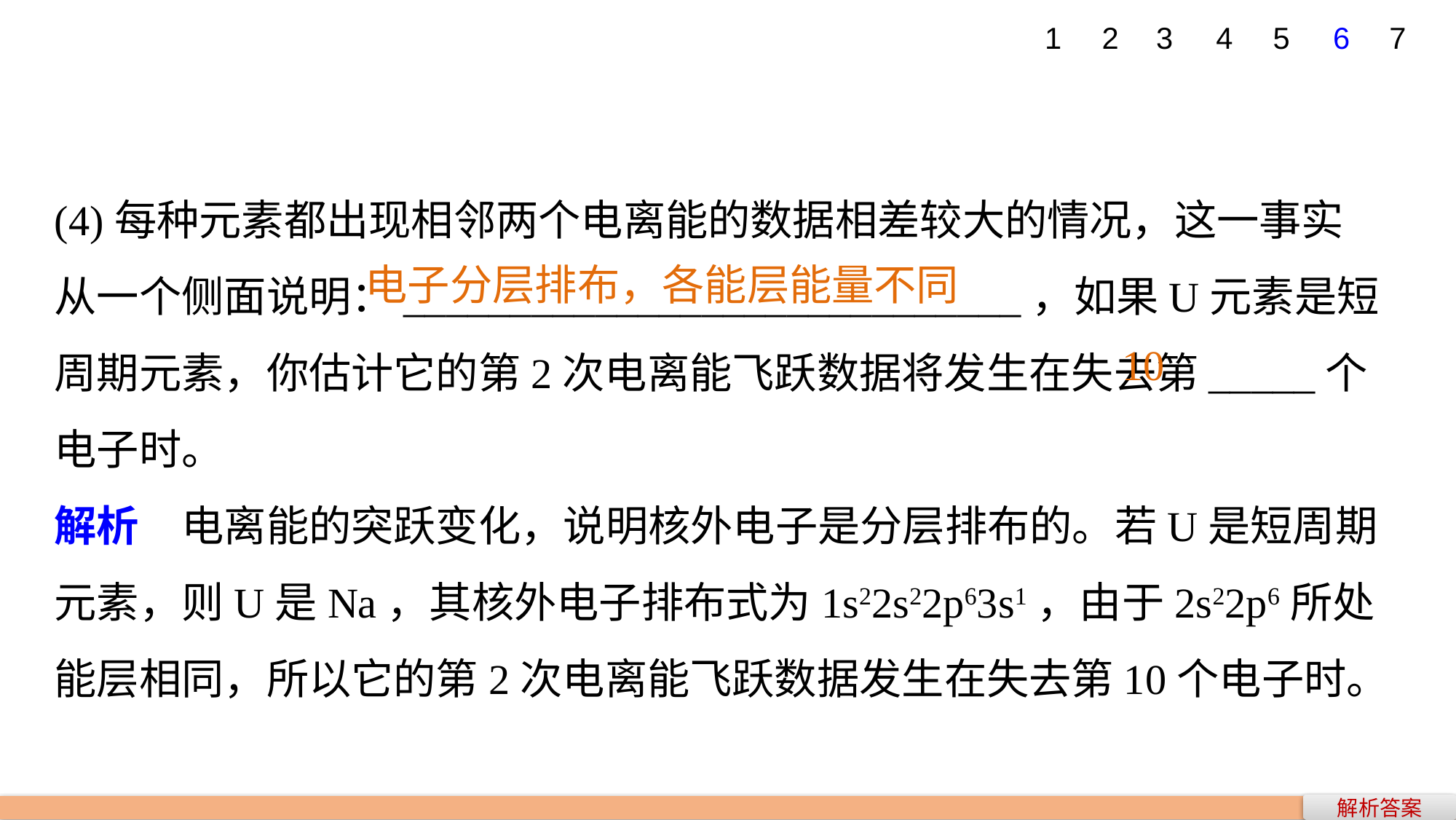

1
2
3
4
5
6
7
(4)每种元素都出现相邻两个电离能的数据相差较大的情况，这一事实从一个侧面说明：_____________________________，如果U元素是短周期元素，你估计它的第2次电离能飞跃数据将发生在失去第_____个电子时。
解析　电离能的突跃变化，说明核外电子是分层排布的。若U是短周期元素，则U是Na，其核外电子排布式为1s22s22p63s1，由于2s22p6所处能层相同，所以它的第2次电离能飞跃数据发生在失去第10个电子时。
电子分层排布，各能层能量不同
10
解析答案